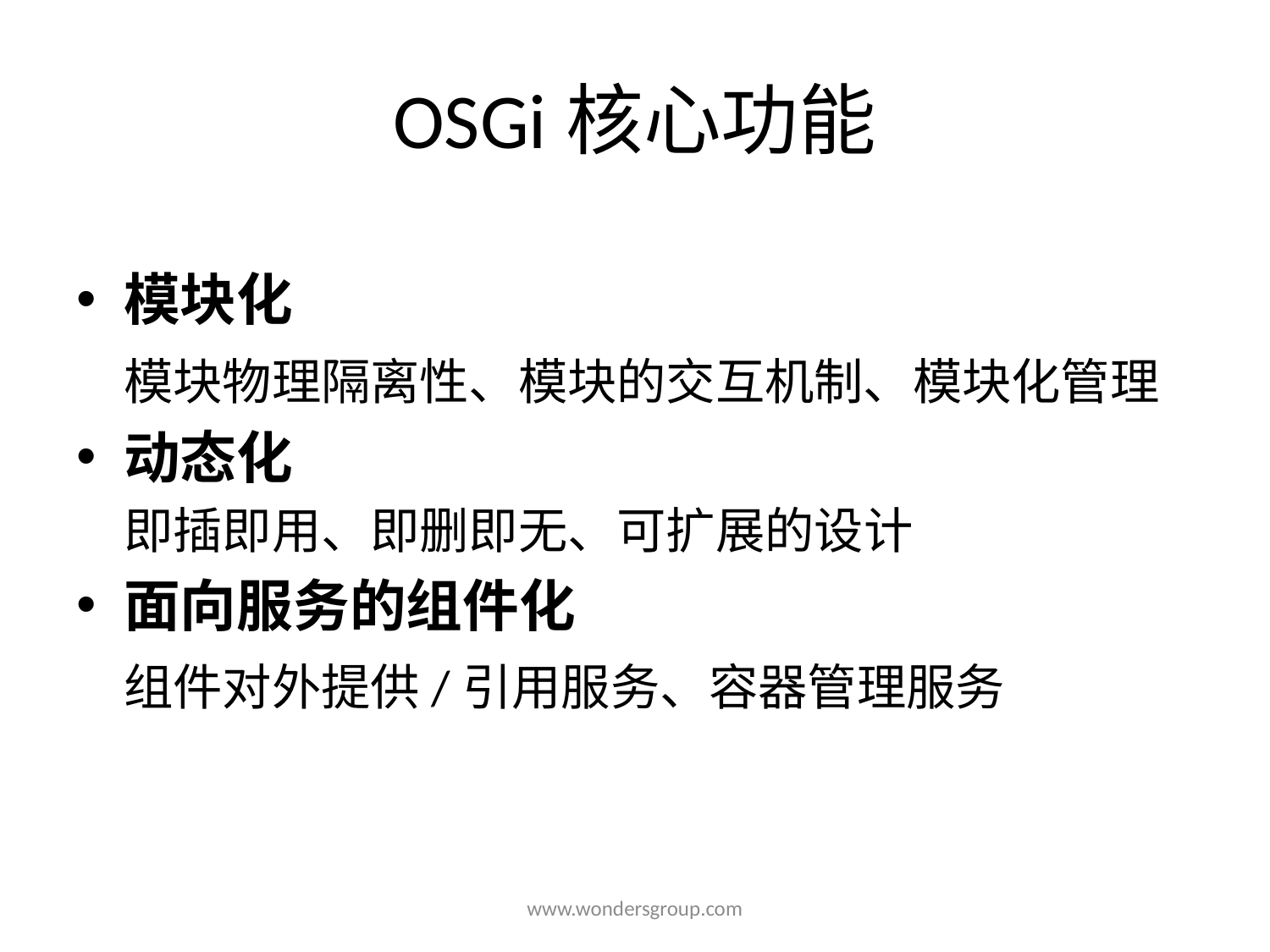

# OSGi核心功能
模块化
	模块物理隔离性、模块的交互机制、模块化管理
动态化
	即插即用、即删即无、可扩展的设计
面向服务的组件化
	组件对外提供/引用服务、容器管理服务

www.wondersgroup.com